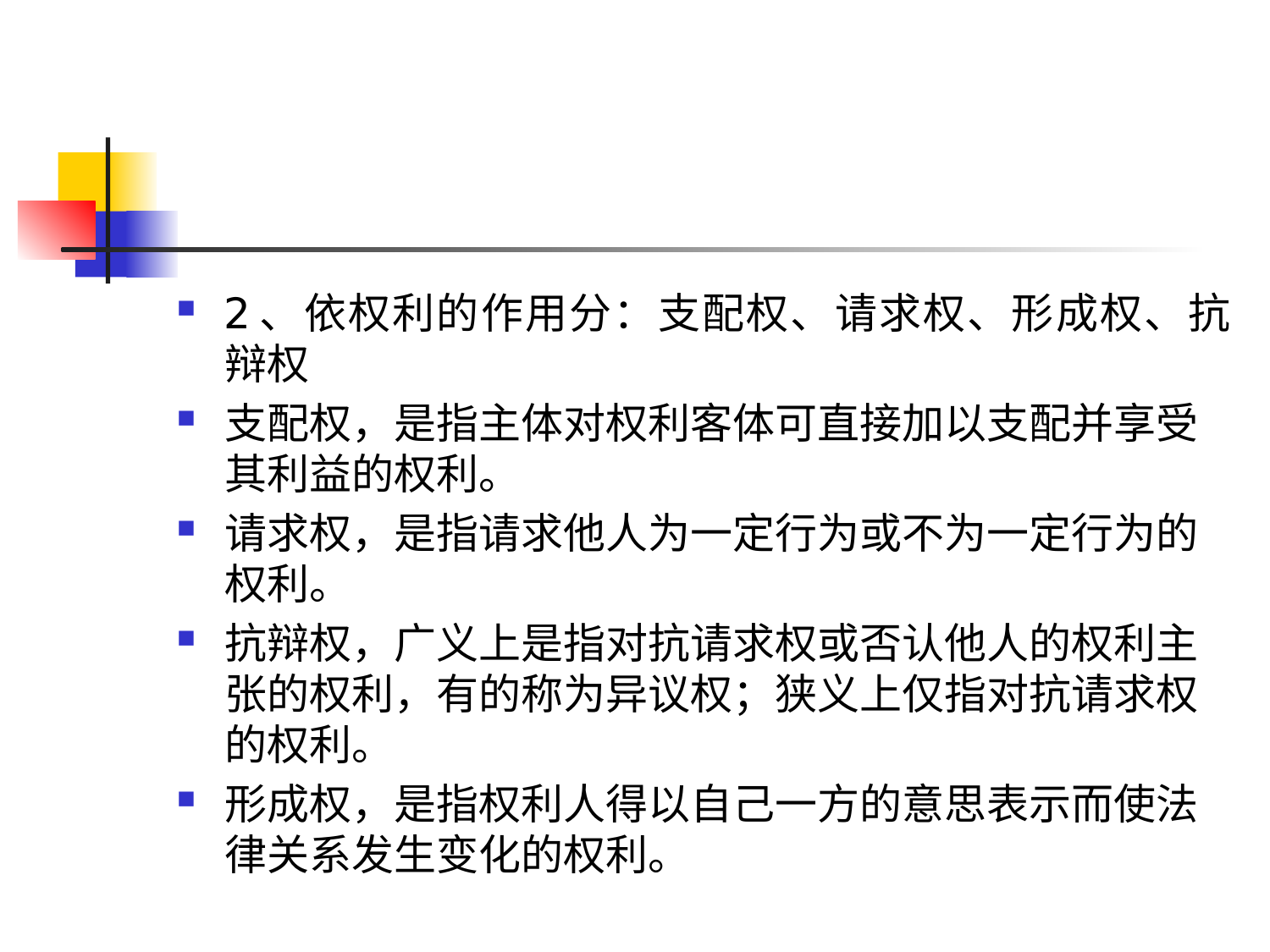

#
2、依权利的作用分：支配权、请求权、形成权、抗辩权
支配权，是指主体对权利客体可直接加以支配并享受其利益的权利。
请求权，是指请求他人为一定行为或不为一定行为的权利。
抗辩权，广义上是指对抗请求权或否认他人的权利主张的权利，有的称为异议权；狭义上仅指对抗请求权的权利。
形成权，是指权利人得以自己一方的意思表示而使法律关系发生变化的权利。